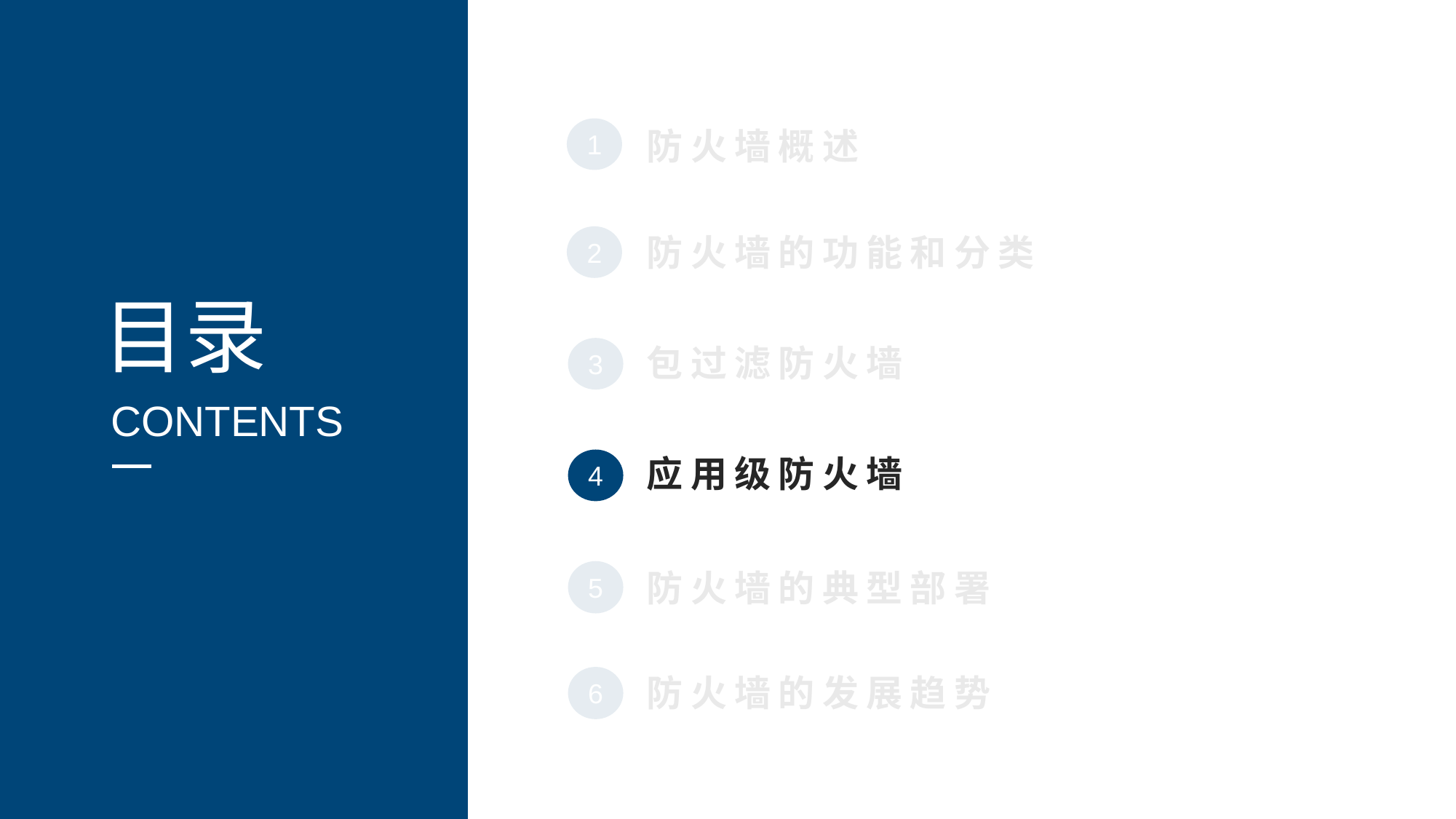

1
防火墙概述
防火墙的功能和分类
2
目录
CONTENTS
包过滤防火墙
3
应用级防火墙
4

防火墙的典型部署
5
防火墙的发展趋势
6